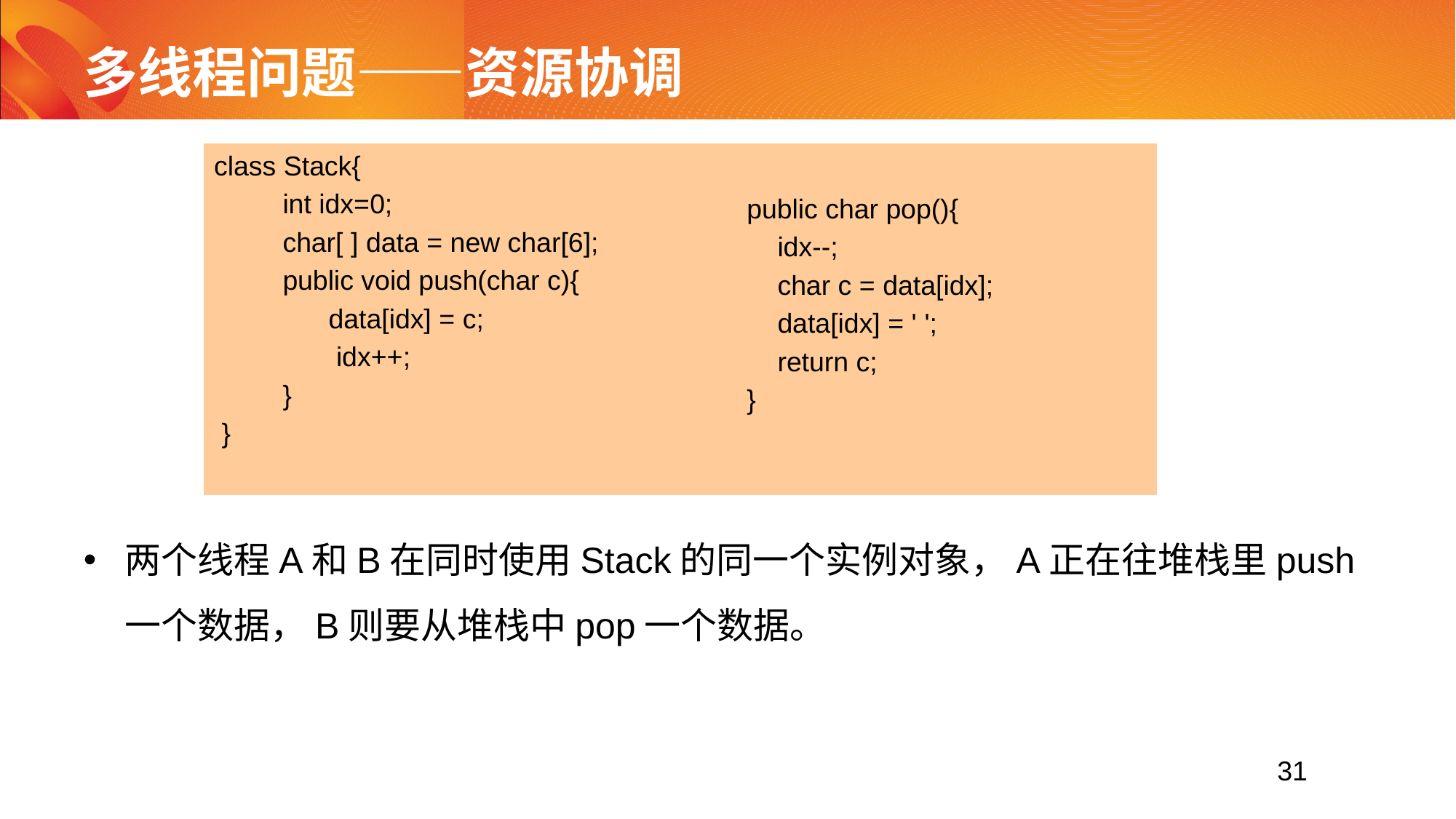

# 多线程问题——资源协调

两个线程A和B在同时使用Stack的同一个实例对象，A正在往堆栈里push一个数据，B则要从堆栈中pop一个数据。

class Stack{
         int idx=0;
         char[ ] data = new char[6];
         public void push(char c){
               data[idx] = c;
                idx++;
         }
 }
public char pop(){
    idx--;
    char c = data[idx];
    data[idx] = ' ';
    return c;
}